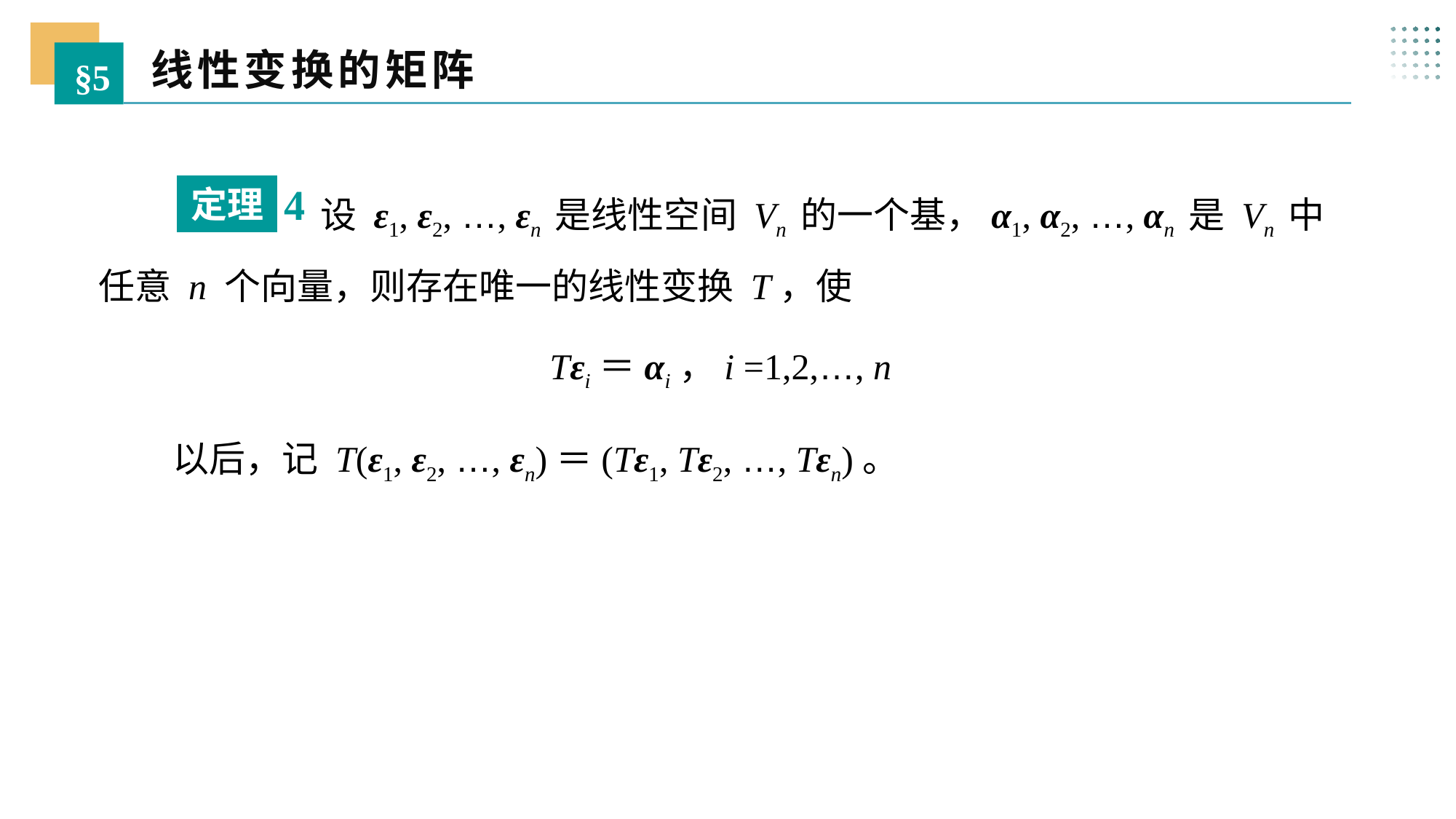

线性变换的矩阵
§5
                          设 ε1, ε2, …, εn 是线性空间 Vn 的一个基，α1, α2, …, αn 是 Vn 中任意 n 个向量，则存在唯一的线性变换 T，使
4

定理
Tεi＝αi，i =1,2,…, n
        以后，记 T(ε1, ε2, …, εn)＝(Tε1, Tε2, …, Tεn)。